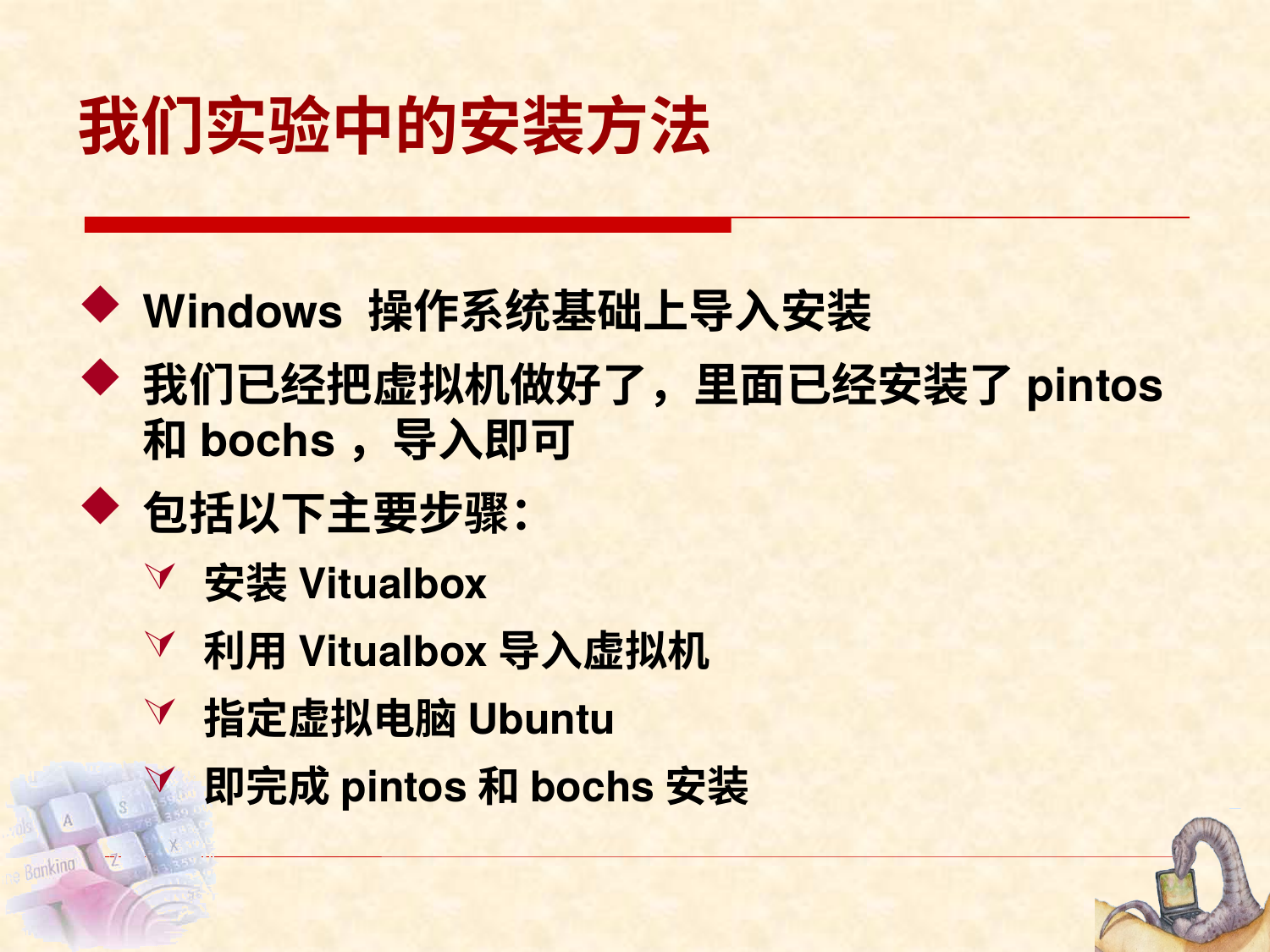

# 我们实验中的安装方法
Windows 操作系统基础上导入安装
我们已经把虚拟机做好了，里面已经安装了pintos和bochs，导入即可
包括以下主要步骤：
安装Vitualbox
利用Vitualbox导入虚拟机
指定虚拟电脑Ubuntu
即完成pintos和bochs安装